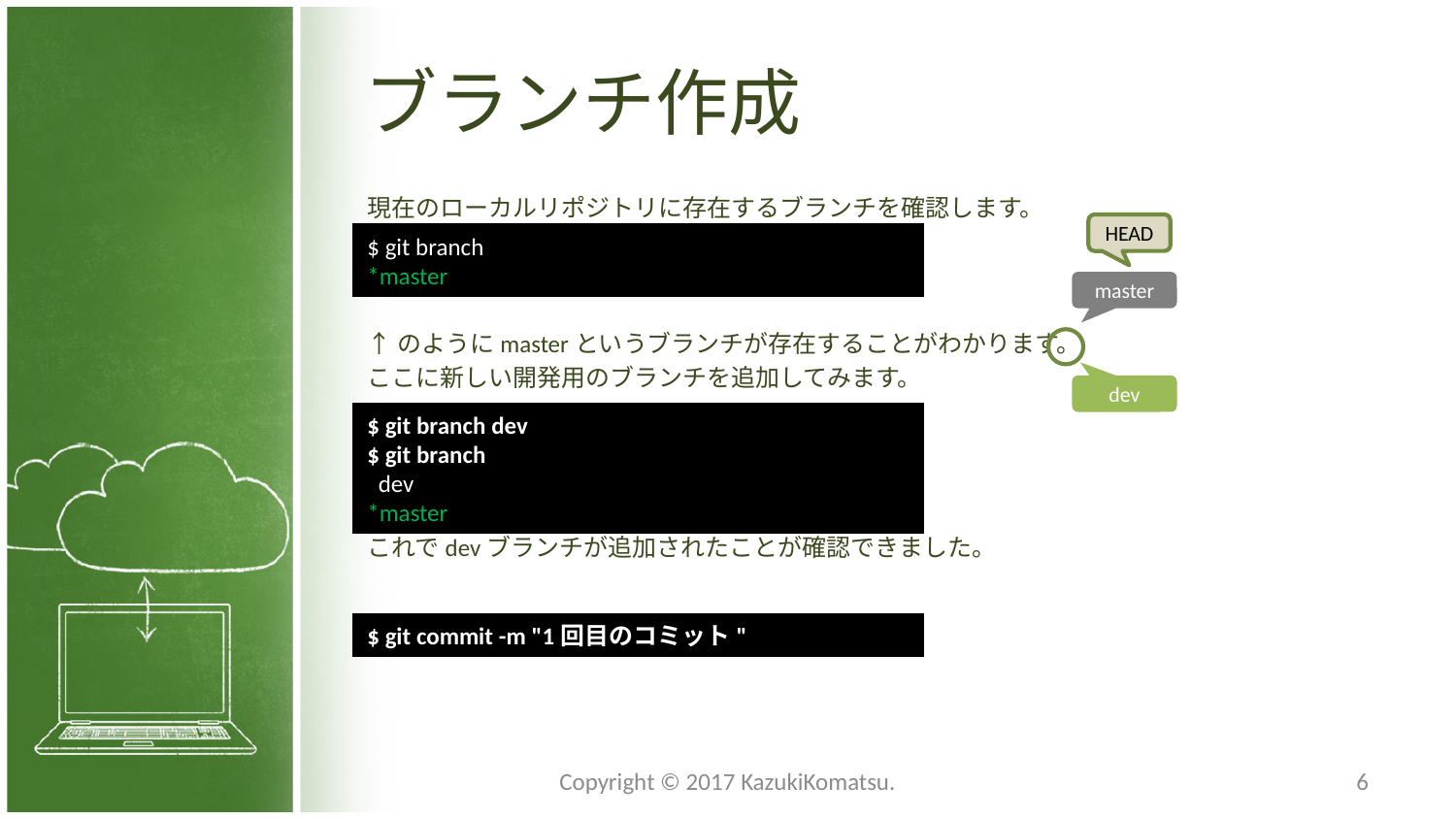

# ブランチ作成

現在のローカルリポジトリに存在するブランチを確認します。

↑のようにmasterというブランチが存在することがわかります。
ここに新しい開発用のブランチを追加してみます。

これでdevブランチが追加されたことが確認できました。
HEAD
$ git branch
*master
master

dev
$ git branch dev
$ git branch
  dev
*master
$ git commit -m "1回目のコミット"
Copyright © 2017 KazukiKomatsu.
6